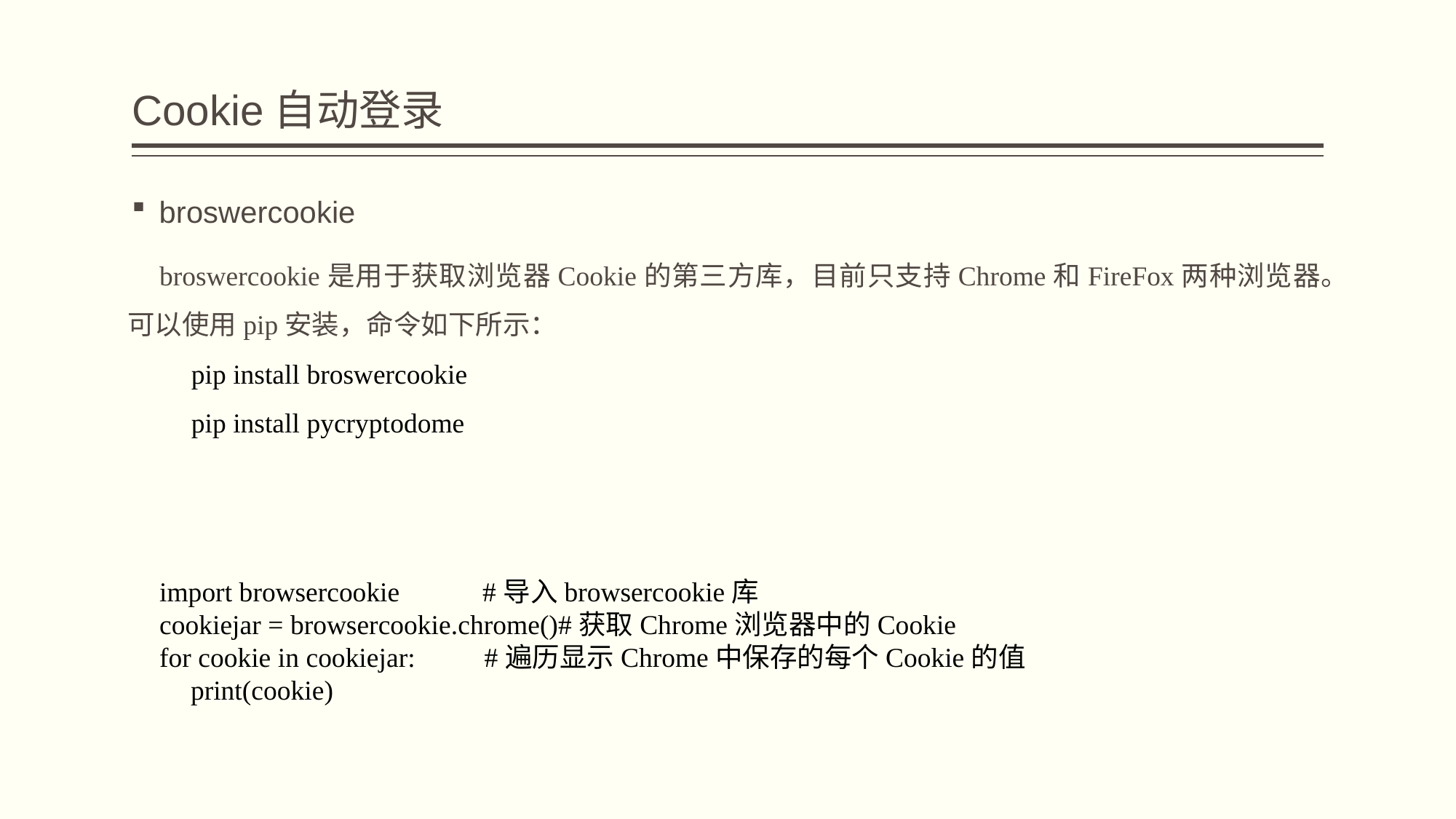

# Cookie自动登录
broswercookie
broswercookie是用于获取浏览器Cookie的第三方库，目前只支持Chrome和FireFox两种浏览器。可以使用pip安装，命令如下所示：
pip install broswercookie
pip install pycryptodome
import browsercookie            #导入browsercookie库
cookiejar = browsercookie.chrome()#获取Chrome浏览器中的Cookie
for cookie in cookiejar:          #遍历显示Chrome中保存的每个Cookie的值
    print(cookie)